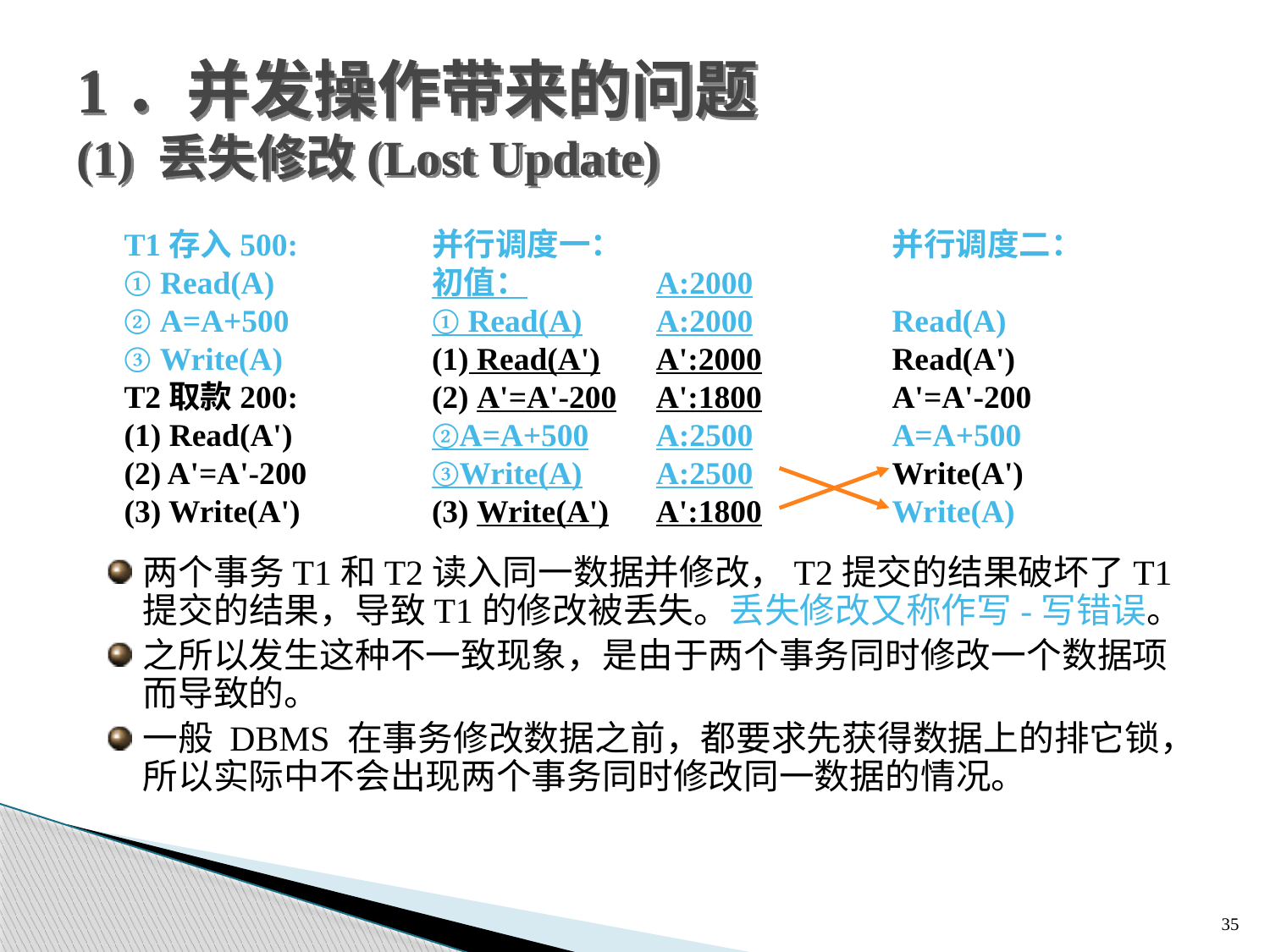

# 1．并发操作带来的问题 (1) 丢失修改(Lost Update)
T1存入500:
① Read(A)
② A=A+500
③ Write(A)
T2取款200:
(1) Read(A')
(2) A'=A'-200
(3) Write(A')
并行调度一：
初值：	A:2000
① Read(A)	A:2000
(1) Read(A')	A':2000
(2) A'=A'-200	A':1800
②A=A+500	A:2500
③Write(A)	A:2500
(3) Write(A')	A':1800
并行调度二：

Read(A)
Read(A')
A'=A'-200
A=A+500
Write(A')
Write(A)

两个事务T1和T2读入同一数据并修改，T2提交的结果破坏了T1提交的结果，导致T1的修改被丢失。丢失修改又称作写-写错误。
之所以发生这种不一致现象，是由于两个事务同时修改一个数据项而导致的。
一般 DBMS 在事务修改数据之前，都要求先获得数据上的排它锁，所以实际中不会出现两个事务同时修改同一数据的情况。
35